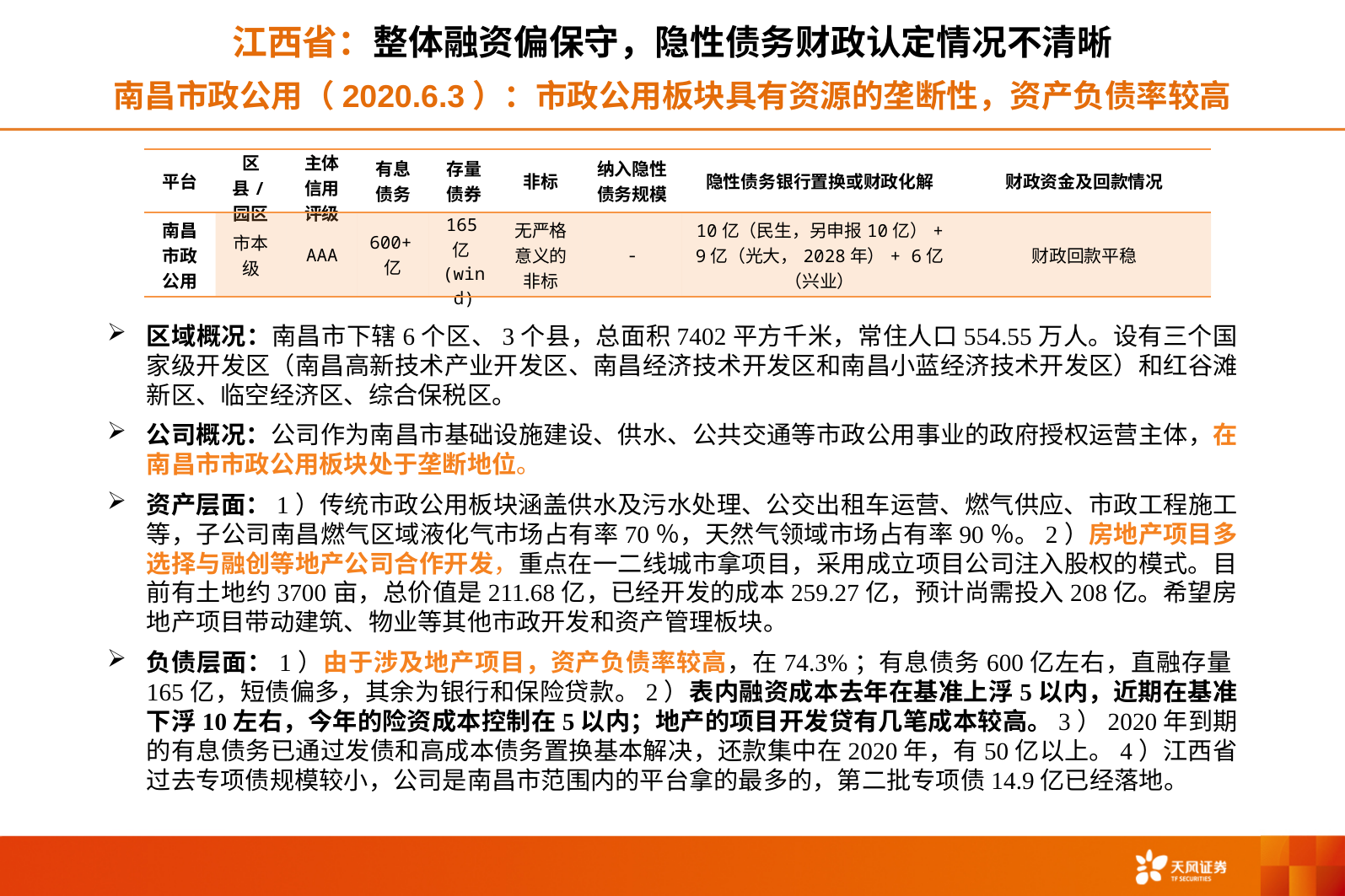

江西省：整体融资偏保守，隐性债务财政认定情况不清晰
南昌市政公用（2020.6.3）：市政公用板块具有资源的垄断性，资产负债率较高
| 平台 | 区县/园区 | 主体信用评级 | 有息债务 | 存量债券 | 非标 | 纳入隐性债务规模 | 隐性债务银行置换或财政化解 | 财政资金及回款情况 |
| --- | --- | --- | --- | --- | --- | --- | --- | --- |
| 南昌市政公用 | 市本级 | AAA | 600+亿 | 165亿(wind) | 无严格意义的非标 | - | 10亿（民生，另申报10亿）+ 9亿（光大，2028年）+ 6亿（兴业） | 财政回款平稳 |
区域概况：南昌市下辖6个区、3个县，总面积7402平方千米，常住人口554.55万人。设有三个国家级开发区（南昌高新技术产业开发区、南昌经济技术开发区和南昌小蓝经济技术开发区）和红谷滩新区、临空经济区、综合保税区。
公司概况：公司作为南昌市基础设施建设、供水、公共交通等市政公用事业的政府授权运营主体，在南昌市市政公用板块处于垄断地位。
资产层面：1）传统市政公用板块涵盖供水及污水处理、公交出租车运营、燃气供应、市政工程施工等，子公司南昌燃气区域液化气市场占有率70％，天然气领域市场占有率90％。2）房地产项目多选择与融创等地产公司合作开发，重点在一二线城市拿项目，采用成立项目公司注入股权的模式。目前有土地约3700亩，总价值是211.68亿，已经开发的成本259.27亿，预计尚需投入208亿。希望房地产项目带动建筑、物业等其他市政开发和资产管理板块。
负债层面：1）由于涉及地产项目，资产负债率较高，在74.3%；有息债务600亿左右，直融存量165亿，短债偏多，其余为银行和保险贷款。2）表内融资成本去年在基准上浮5以内，近期在基准下浮10左右，今年的险资成本控制在5以内；地产的项目开发贷有几笔成本较高。3）2020年到期的有息债务已通过发债和高成本债务置换基本解决，还款集中在2020年，有50亿以上。4）江西省过去专项债规模较小，公司是南昌市范围内的平台拿的最多的，第二批专项债14.9亿已经落地。
4